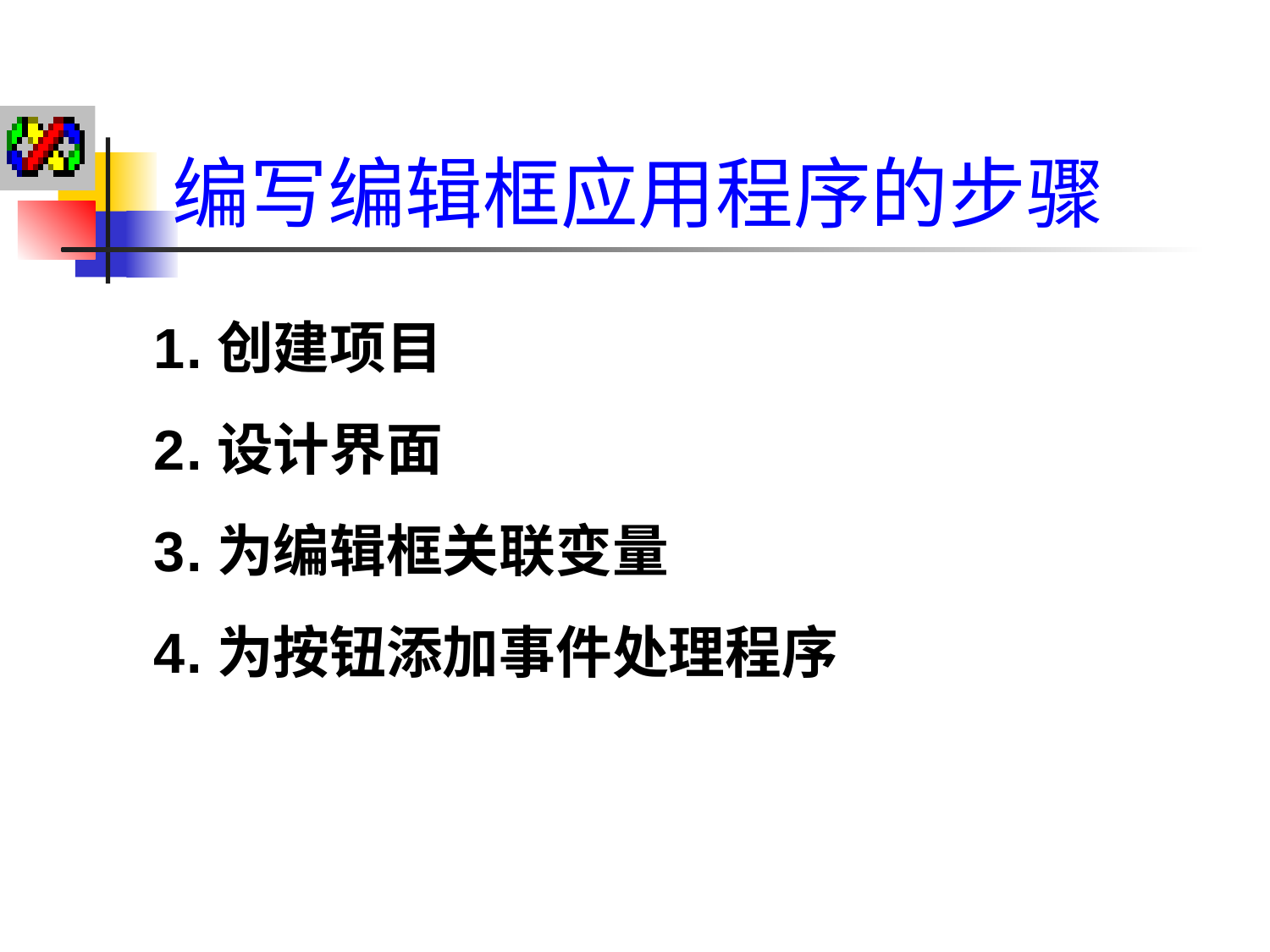

# 编写编辑框应用程序的步骤
创建项目
设计界面
为编辑框关联变量
为按钮添加事件处理程序